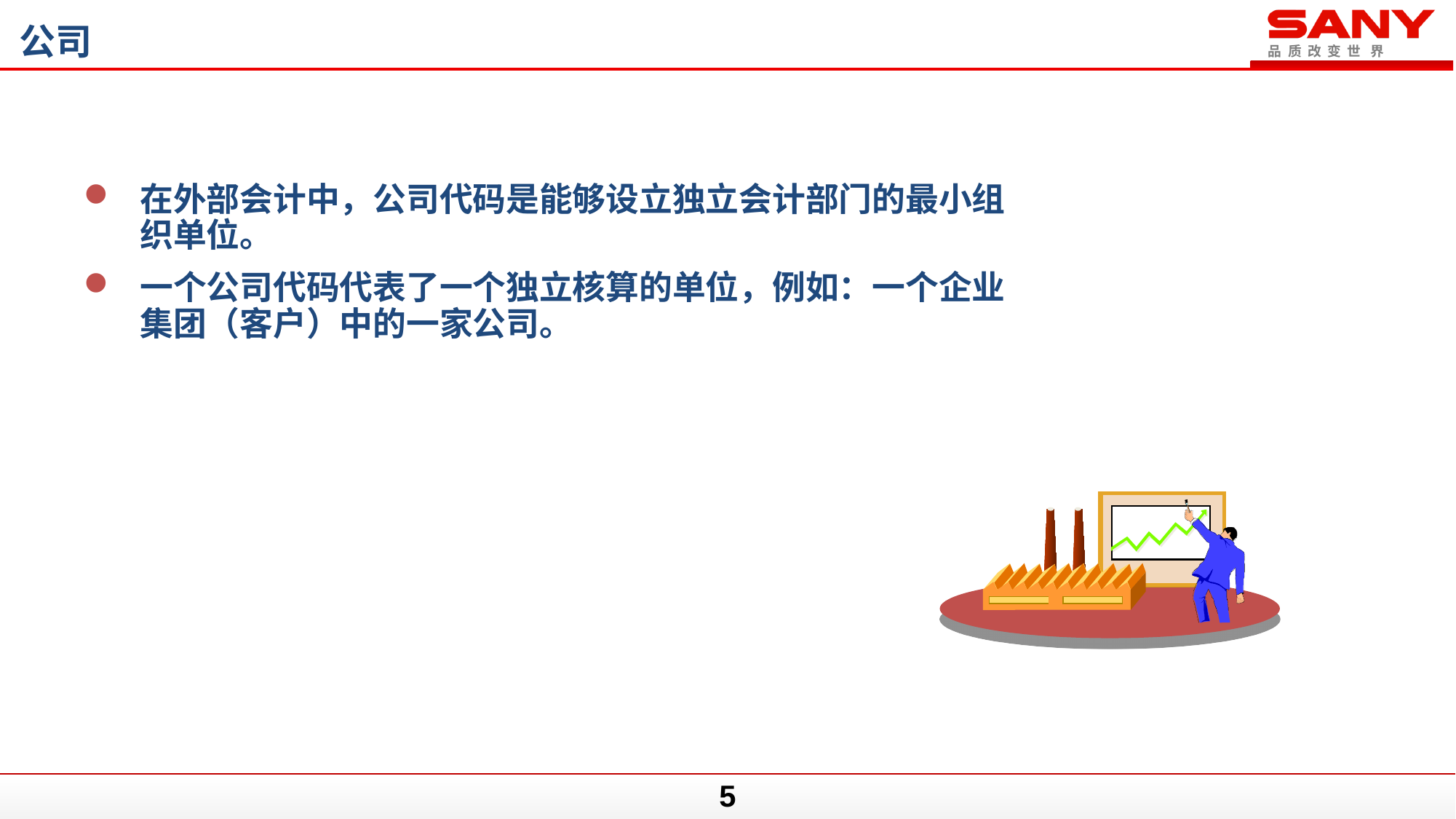

公司
在外部会计中，公司代码是能够设立独立会计部门的最小组织单位。
一个公司代码代表了一个独立核算的单位，例如：一个企业集团（客户）中的一家公司。